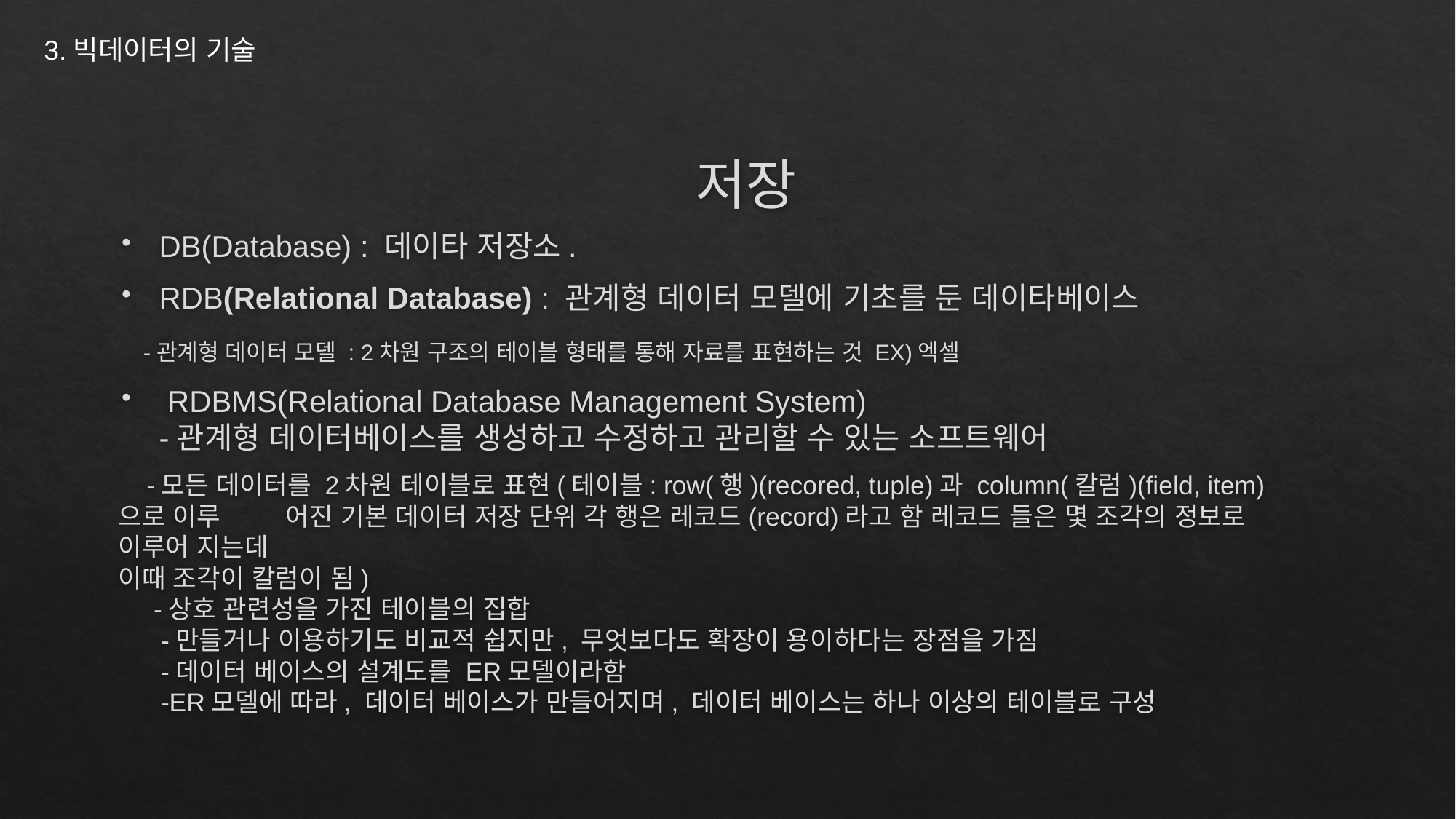

3.빅데이터의 기술
# 저장
DB(Database) : 데이타 저장소.
RDB(Relational Database) : 관계형 데이터 모델에 기초를 둔 데이타베이스
   -관계형 데이터 모델 : 2차원 구조의 테이블 형태를 통해 자료를 표현하는 것 EX)엑셀
 RDBMS(Relational Database Management System)
-관계형 데이터베이스를 생성하고 수정하고 관리할 수 있는 소프트웨어
    -모든 데이터를 2차원 테이블로 표현(테이블: row(행)(recored, tuple)과 column(칼럼)(field, item)으로 이루         어진 기본 데이터 저장 단위 각 행은 레코드(record)라고 함 레코드 들은 몇 조각의 정보로 이루어 지는데
이때 조각이 칼럼이 됨)
     -상호 관련성을 가진 테이블의 집합
     -만들거나 이용하기도 비교적 쉽지만, 무엇보다도 확장이 용이하다는 장점을 가짐
     -데이터 베이스의 설계도를 ER모델이라함
     -ER모델에 따라, 데이터 베이스가 만들어지며, 데이터 베이스는 하나 이상의 테이블로 구성